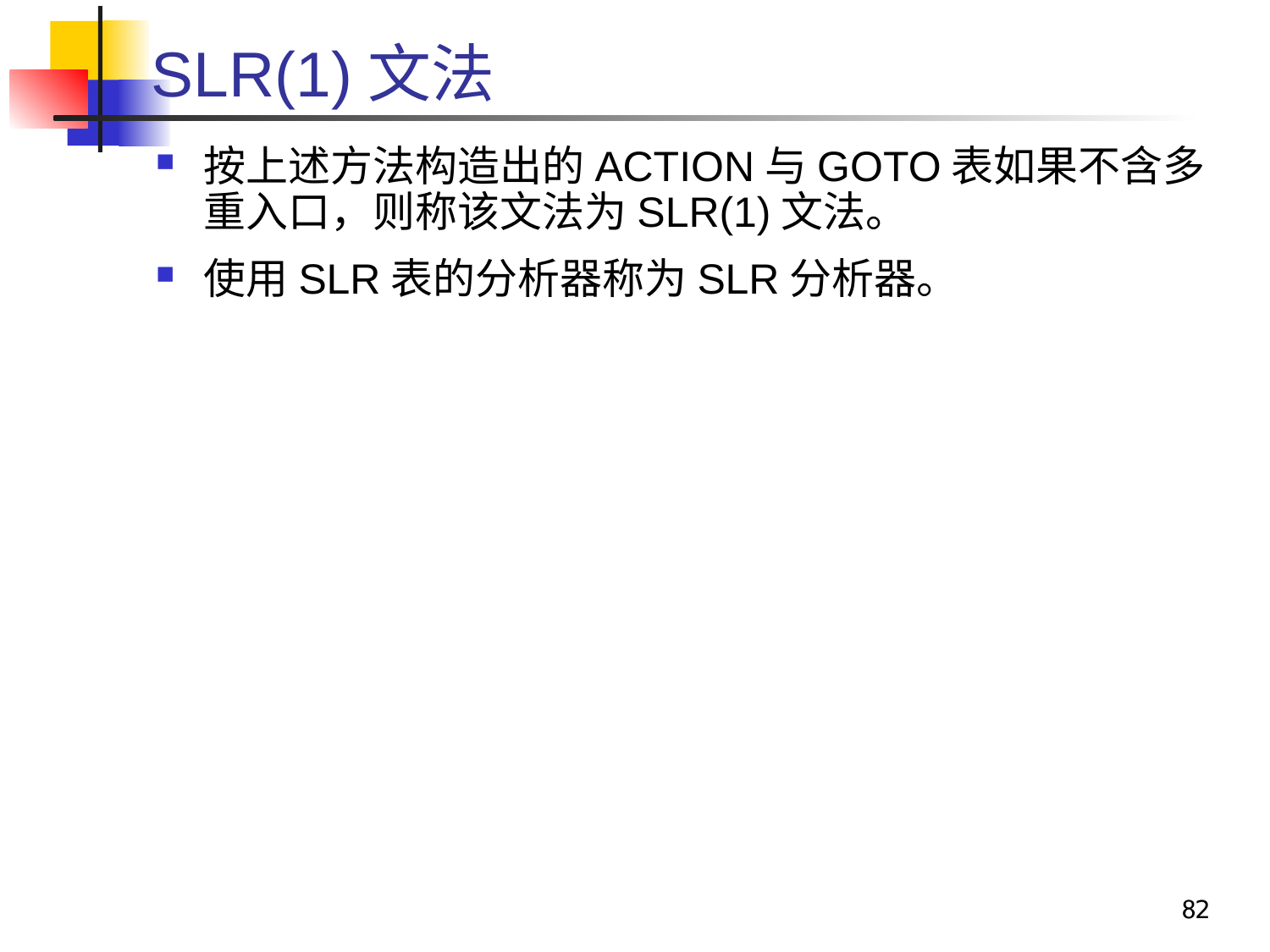

# SLR(1)文法
按上述方法构造出的ACTION与GOTO表如果不含多重入口，则称该文法为SLR(1)文法。
使用SLR表的分析器称为SLR分析器。

82